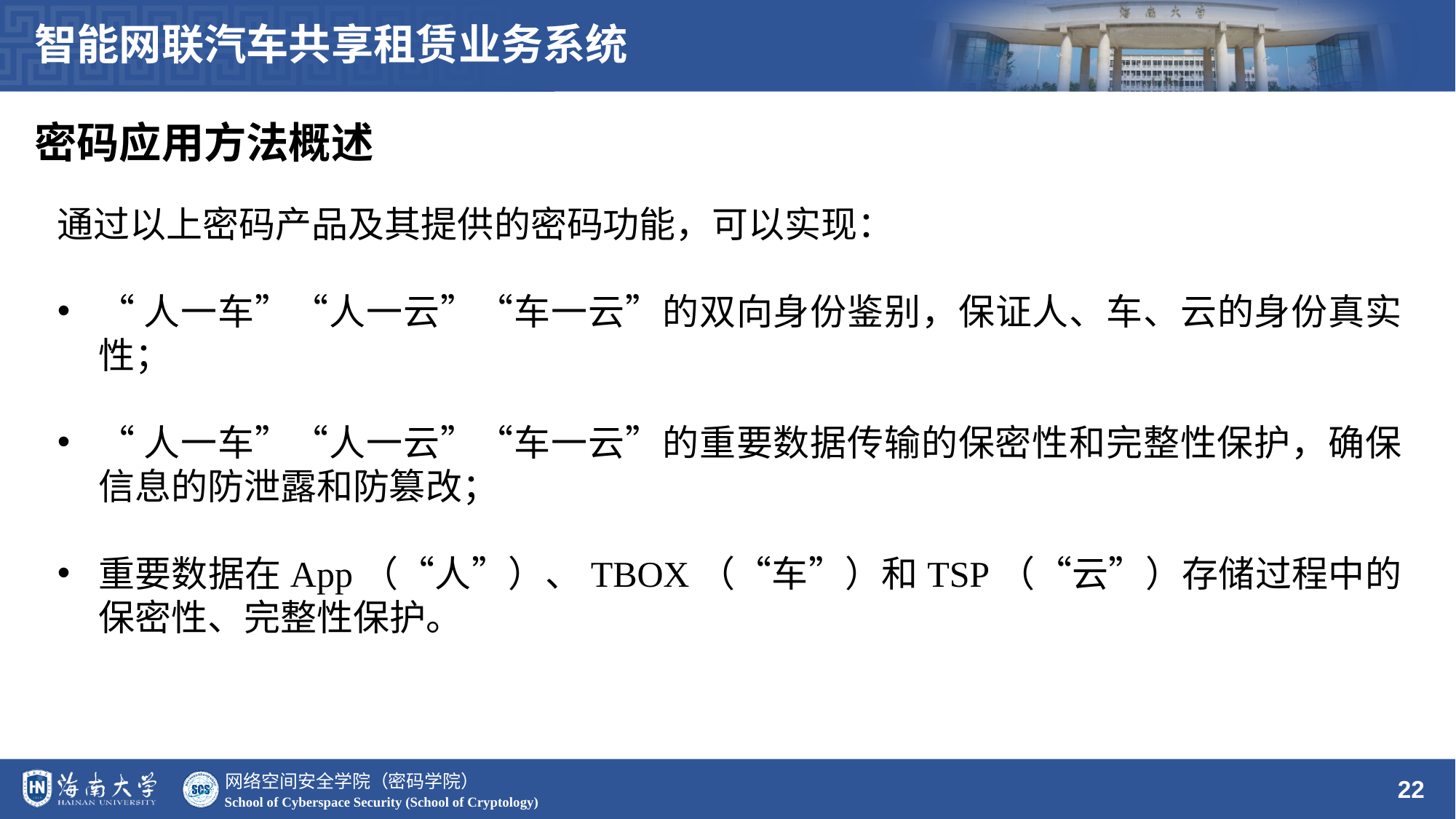

智能网联汽车共享租赁业务系统
密码应用方法概述
通过以上密码产品及其提供的密码功能，可以实现：

“人一车”“人一云”“车一云”的双向身份鉴别，保证人、车、云的身份真实性；

“人一车”“人一云”“车一云”的重要数据传输的保密性和完整性保护，确保信息的防泄露和防篡改；

重要数据在App（“人”）、TBOX（“车”）和TSP（“云”）存储过程中的保密性、完整性保护。

22